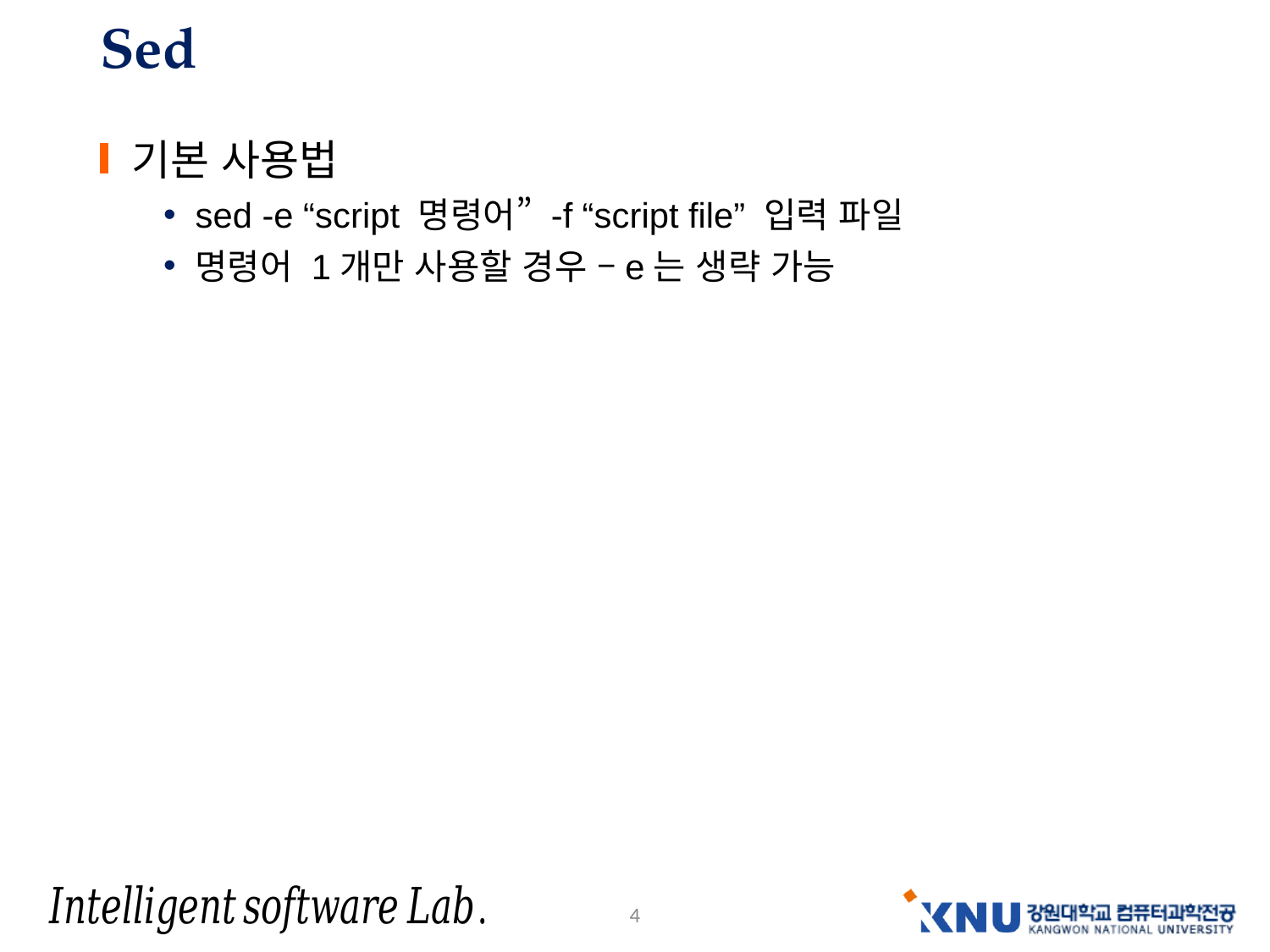

# Sed
기본 사용법
sed -e “script 명령어” -f “script file” 입력 파일
명령어 1개만 사용할 경우 –e는 생략 가능